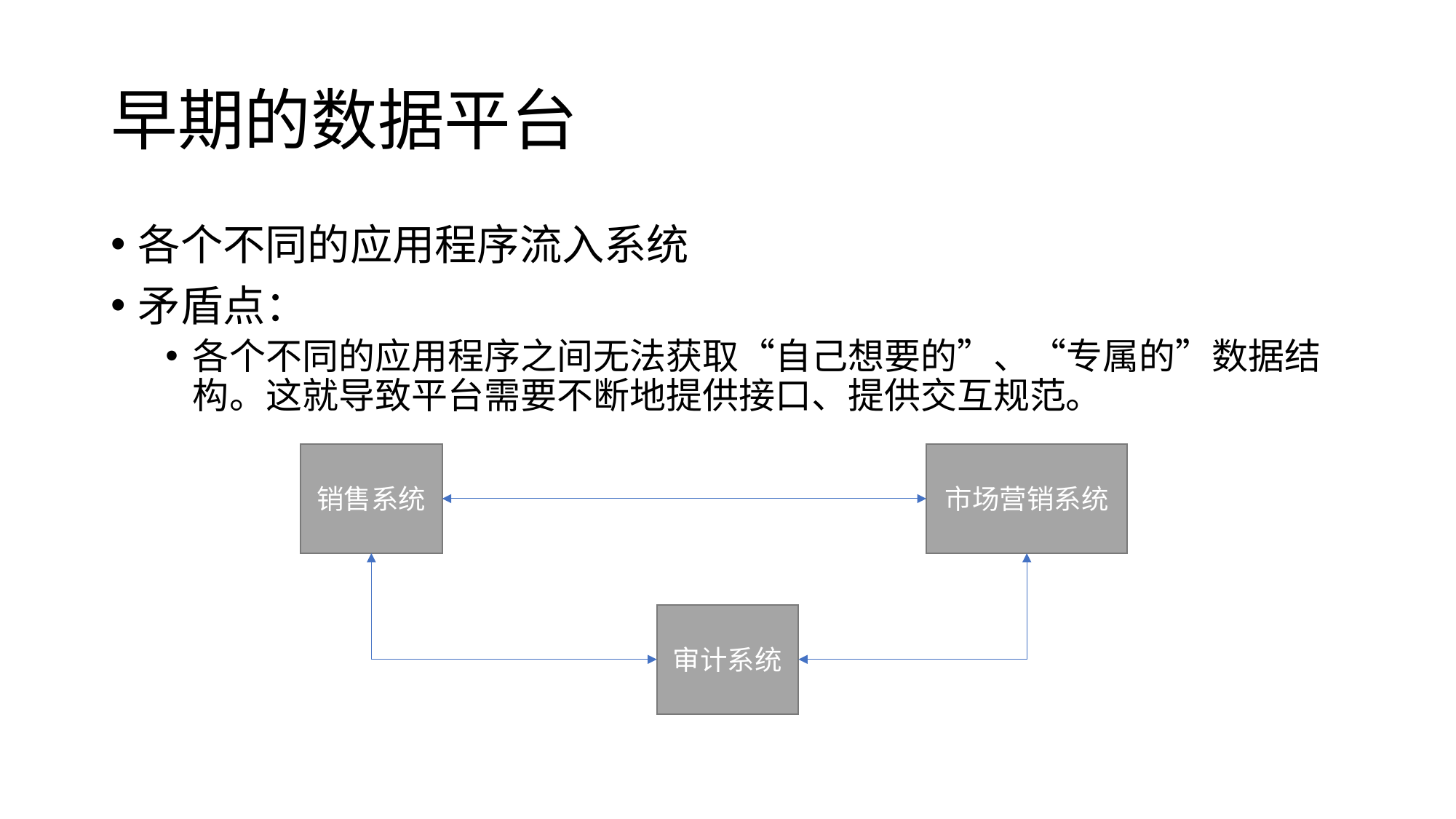

# 早期的数据平台
各个不同的应用程序流入系统
矛盾点：
各个不同的应用程序之间无法获取“自己想要的”、“专属的”数据结构。这就导致平台需要不断地提供接口、提供交互规范。
市场营销系统
销售系统
审计系统